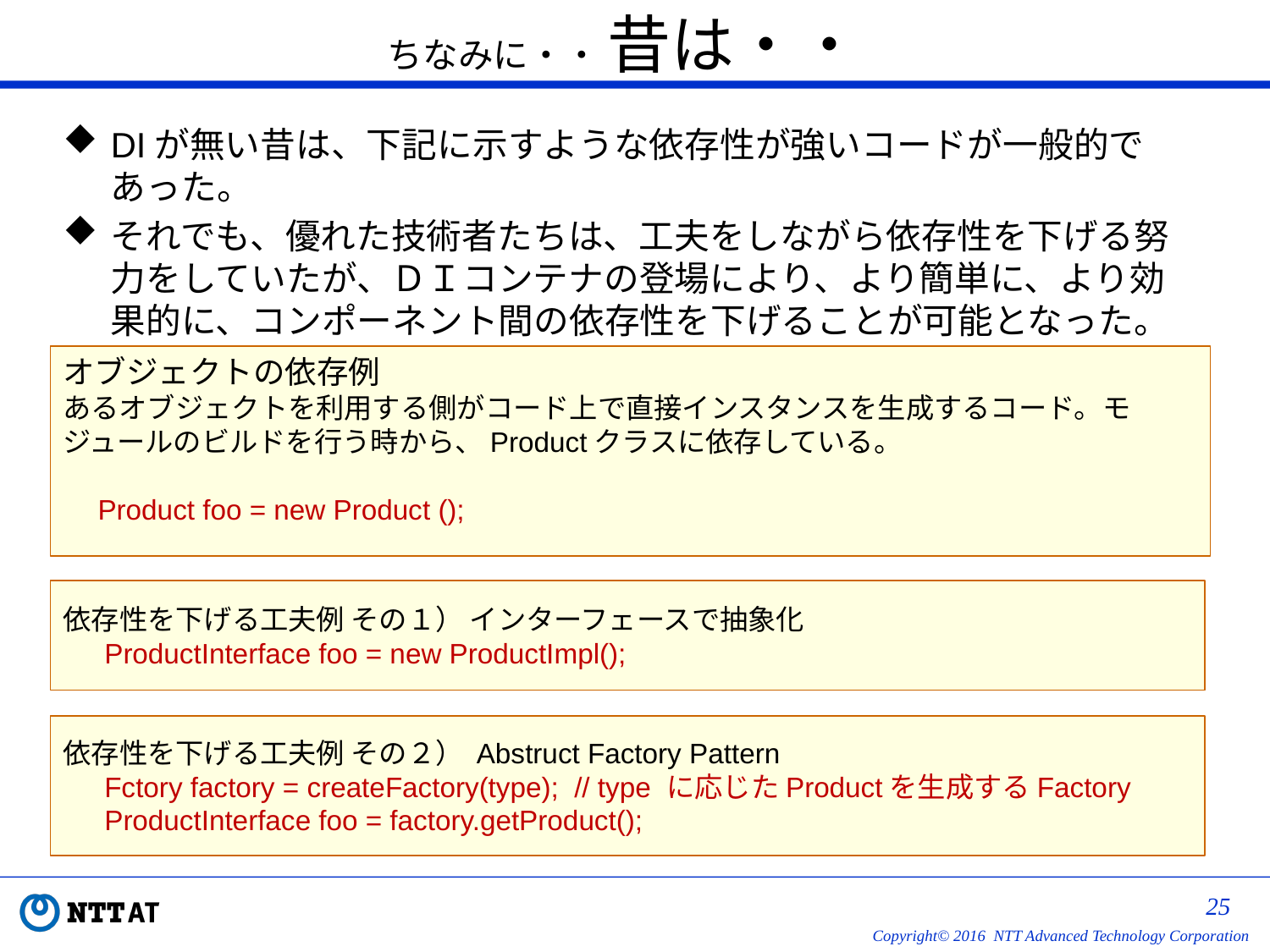

# ちなみに・・ 昔は・・
DIが無い昔は、下記に示すような依存性が強いコードが一般的であった。
それでも、優れた技術者たちは、工夫をしながら依存性を下げる努力をしていたが、ＤＩコンテナの登場により、より簡単に、より効果的に、コンポーネント間の依存性を下げることが可能となった。
オブジェクトの依存例
あるオブジェクトを利用する側がコード上で直接インスタンスを生成するコード。モジュールのビルドを行う時から、Productクラスに依存している。

　Product foo = new Product ();
依存性を下げる工夫例 その１） インターフェースで抽象化
　 ProductInterface foo = new ProductImpl();
依存性を下げる工夫例 その２） Abstruct Factory Pattern
　 Fctory factory = createFactory(type);  // type に応じたProductを生成するFactory
　 ProductInterface foo = factory.getProduct();
25